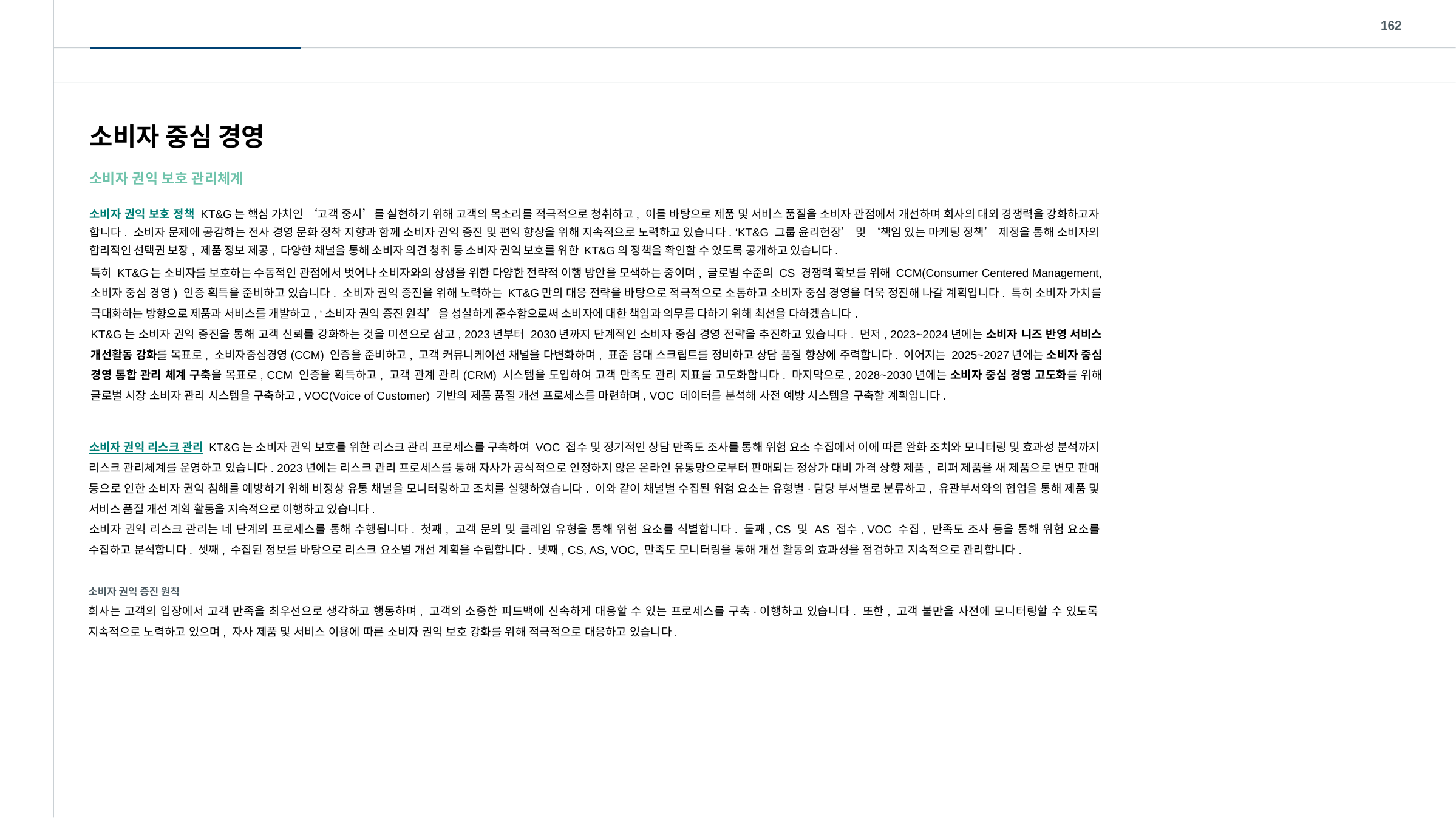

162
소비자 중심 경영
소비자 권익 보호 관리체계
소비자 권익 보호 정책 KT&G는 핵심 가치인 ‘고객 중시’를 실현하기 위해 고객의 목소리를 적극적으로 청취하고, 이를 바탕으로 제품 및 서비스 품질을 소비자 관점에서 개선하며 회사의 대외 경쟁력을 강화하고자 합니다. 소비자 문제에 공감하는 전사 경영 문화 정착 지향과 함께 소비자 권익 증진 및 편익 향상을 위해 지속적으로 노력하고 있습니다. ‘KT&G 그룹 윤리헌장’ 및 ‘책임 있는 마케팅 정책’ 제정을 통해 소비자의 합리적인 선택권 보장, 제품 정보 제공, 다양한 채널을 통해 소비자 의견 청취 등 소비자 권익 보호를 위한 KT&G의 정책을 확인할 수 있도록 공개하고 있습니다.
특히 KT&G는 소비자를 보호하는 수동적인 관점에서 벗어나 소비자와의 상생을 위한 다양한 전략적 이행 방안을 모색하는 중이며, 글로벌 수준의 CS 경쟁력 확보를 위해 CCM(Consumer Centered Management, 소비자 중심 경영) 인증 획득을 준비하고 있습니다. 소비자 권익 증진을 위해 노력하는 KT&G만의 대응 전략을 바탕으로 적극적으로 소통하고 소비자 중심 경영을 더욱 정진해 나갈 계획입니다. 특히 소비자 가치를 극대화하는 방향으로 제품과 서비스를 개발하고, ‘소비자 권익 증진 원칙’을 성실하게 준수함으로써 소비자에 대한 책임과 의무를 다하기 위해 최선을 다하겠습니다.
KT&G는 소비자 권익 증진을 통해 고객 신뢰를 강화하는 것을 미션으로 삼고, 2023년부터 2030년까지 단계적인 소비자 중심 경영 전략을 추진하고 있습니다. 먼저, 2023~2024년에는 소비자 니즈 반영 서비스 개선활동 강화를 목표로, 소비자중심경영(CCM) 인증을 준비하고, 고객 커뮤니케이션 채널을 다변화하며, 표준 응대 스크립트를 정비하고 상담 품질 향상에 주력합니다. 이어지는 2025~2027년에는 소비자 중심 경영 통합 관리 체계 구축을 목표로, CCM 인증을 획득하고, 고객 관계 관리(CRM) 시스템을 도입하여 고객 만족도 관리 지표를 고도화합니다. 마지막으로, 2028~2030년에는 소비자 중심 경영 고도화를 위해 글로벌 시장 소비자 관리 시스템을 구축하고, VOC(Voice of Customer) 기반의 제품 품질 개선 프로세스를 마련하며, VOC 데이터를 분석해 사전 예방 시스템을 구축할 계획입니다.

소비자 권익 리스크 관리 KT&G는 소비자 권익 보호를 위한 리스크 관리 프로세스를 구축하여 VOC 접수 및 정기적인 상담 만족도 조사를 통해 위험 요소 수집에서 이에 따른 완화 조치와 모니터링 및 효과성 분석까지 리스크 관리체계를 운영하고 있습니다. 2023년에는 리스크 관리 프로세스를 통해 자사가 공식적으로 인정하지 않은 온라인 유통망으로부터 판매되는 정상가 대비 가격 상향 제품, 리퍼 제품을 새 제품으로 변모 판매 등으로 인한 소비자 권익 침해를 예방하기 위해 비정상 유통 채널을 모니터링하고 조치를 실행하였습니다. 이와 같이 채널별 수집된 위험 요소는 유형별·담당 부서별로 분류하고, 유관부서와의 협업을 통해 제품 및 서비스 품질 개선 계획 활동을 지속적으로 이행하고 있습니다.
소비자 권익 리스크 관리는 네 단계의 프로세스를 통해 수행됩니다. 첫째, 고객 문의 및 클레임 유형을 통해 위험 요소를 식별합니다. 둘째, CS 및 AS 접수, VOC 수집, 만족도 조사 등을 통해 위험 요소를 수집하고 분석합니다. 셋째, 수집된 정보를 바탕으로 리스크 요소별 개선 계획을 수립합니다. 넷째, CS, AS, VOC, 만족도 모니터링을 통해 개선 활동의 효과성을 점검하고 지속적으로 관리합니다.

소비자 권익 증진 원칙
회사는 고객의 입장에서 고객 만족을 최우선으로 생각하고 행동하며, 고객의 소중한 피드백에 신속하게 대응할 수 있는 프로세스를 구축·이행하고 있습니다. 또한, 고객 불만을 사전에 모니터링할 수 있도록 지속적으로 노력하고 있으며, 자사 제품 및 서비스 이용에 따른 소비자 권익 보호 강화를 위해 적극적으로 대응하고 있습니다.